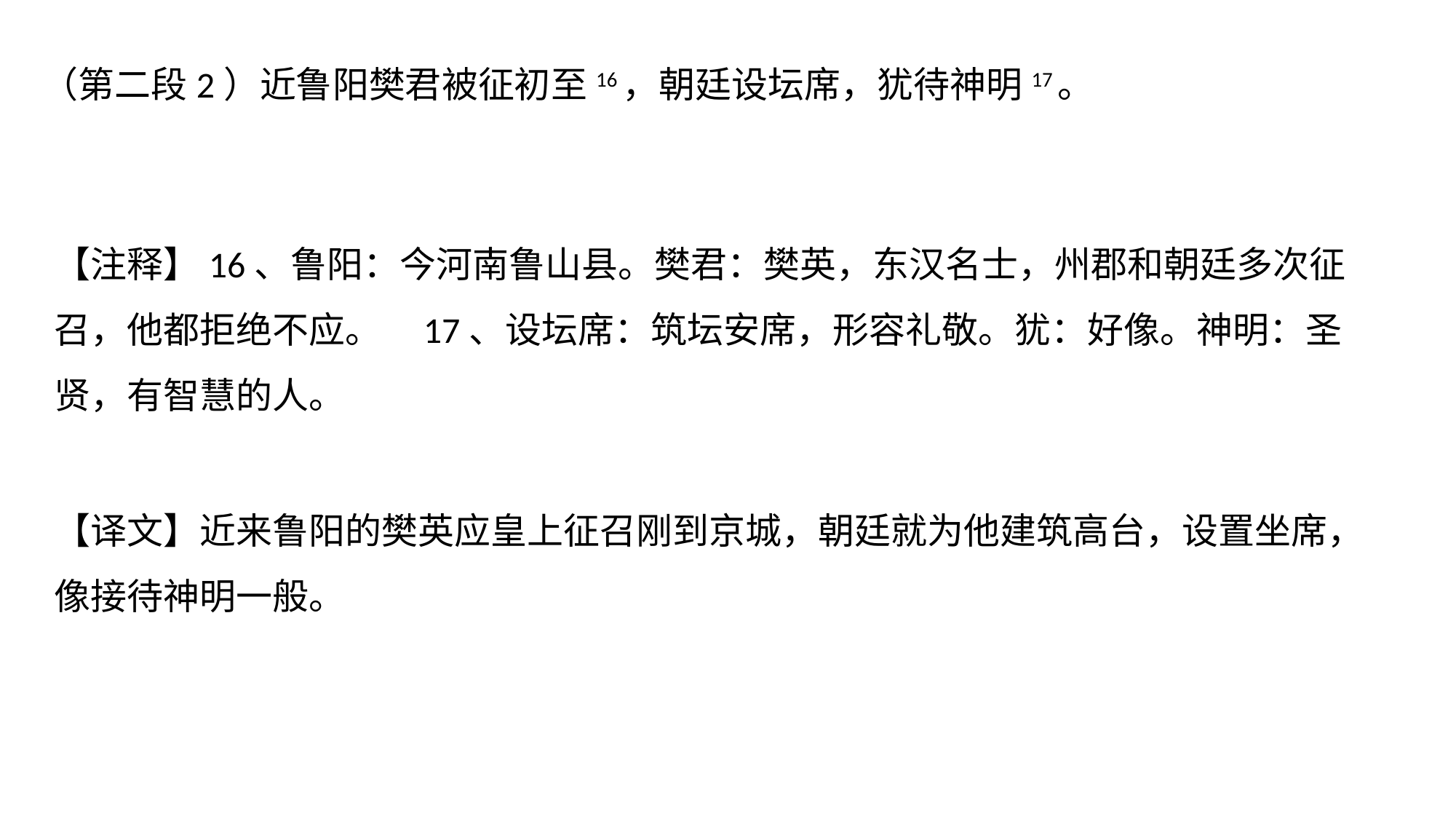

（第二段2）近鲁阳樊君被征初至16，朝廷设坛席，犹待神明17。
【注释】16、鲁阳：今河南鲁山县。樊君：樊英，东汉名士，州郡和朝廷多次征召，他都拒绝不应。    17、设坛席：筑坛安席，形容礼敬。犹：好像。神明：圣贤，有智慧的人。

【译文】近来鲁阳的樊英应皇上征召刚到京城，朝廷就为他建筑高台，设置坐席，像接待神明一般。